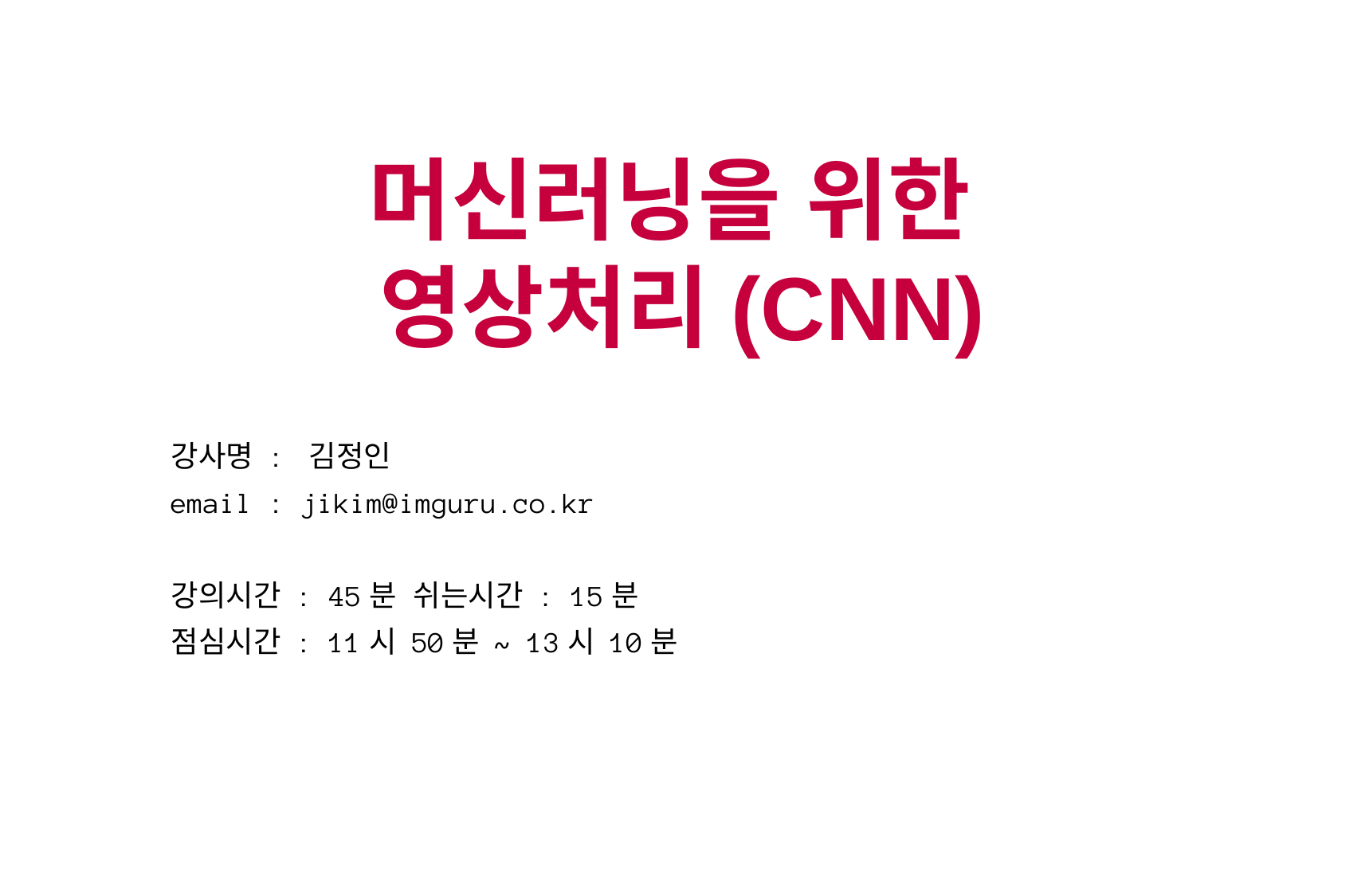

머신러닝을 위한
영상처리(CNN)
강사명 : 김정인
email : jikim@imguru.co.kr

강의시간 : 45분  쉬는시간 : 15분
점심시간 : 11시 50분 ~ 13시 10분